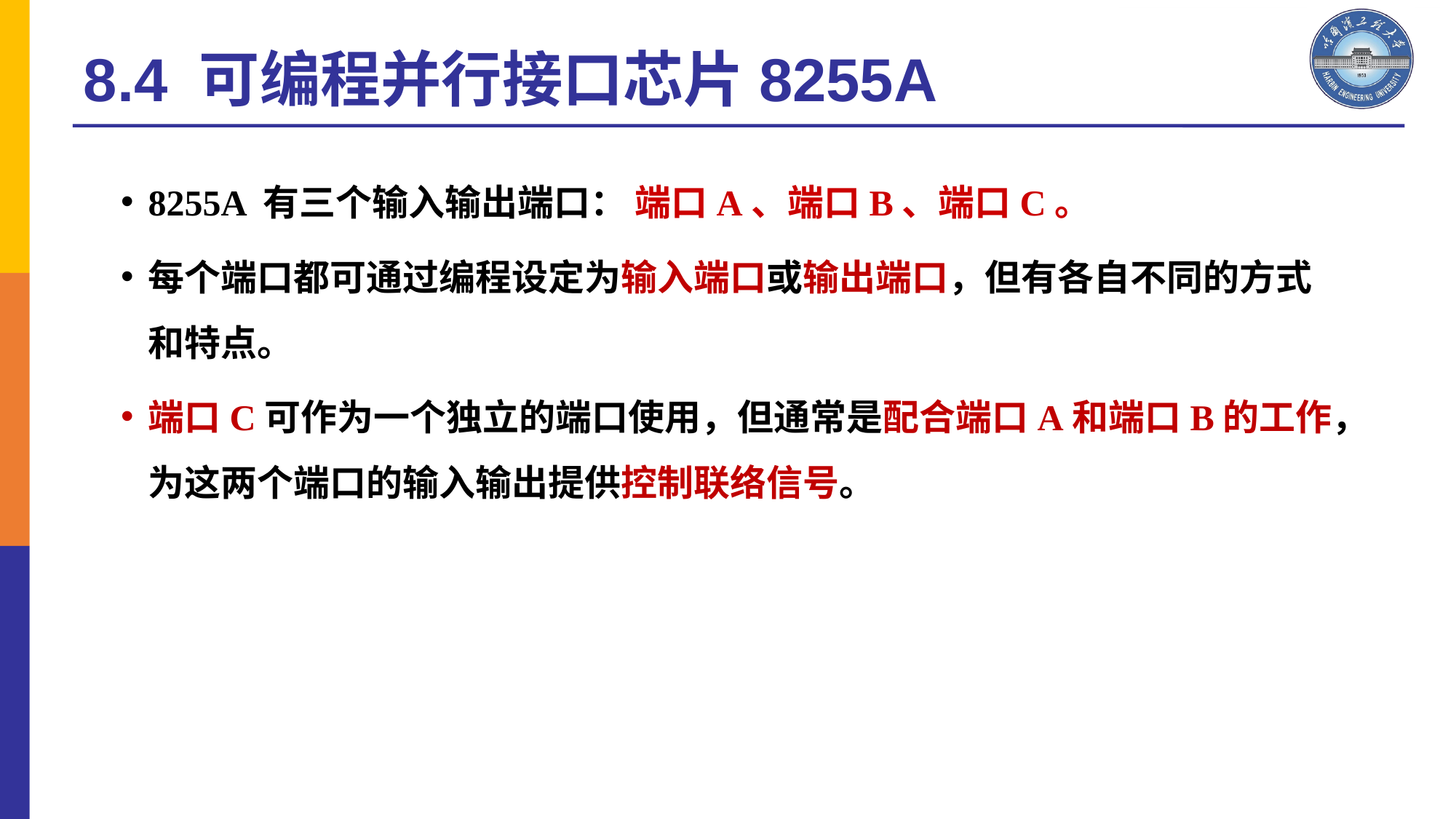

8.4 可编程并行接口芯片8255A
8255A 有三个输入输出端口： 端口A、端口B、端口C。
每个端口都可通过编程设定为输入端口或输出端口，但有各自不同的方式和特点。
端口C可作为一个独立的端口使用，但通常是配合端口A和端口B的工作，为这两个端口的输入输出提供控制联络信号。